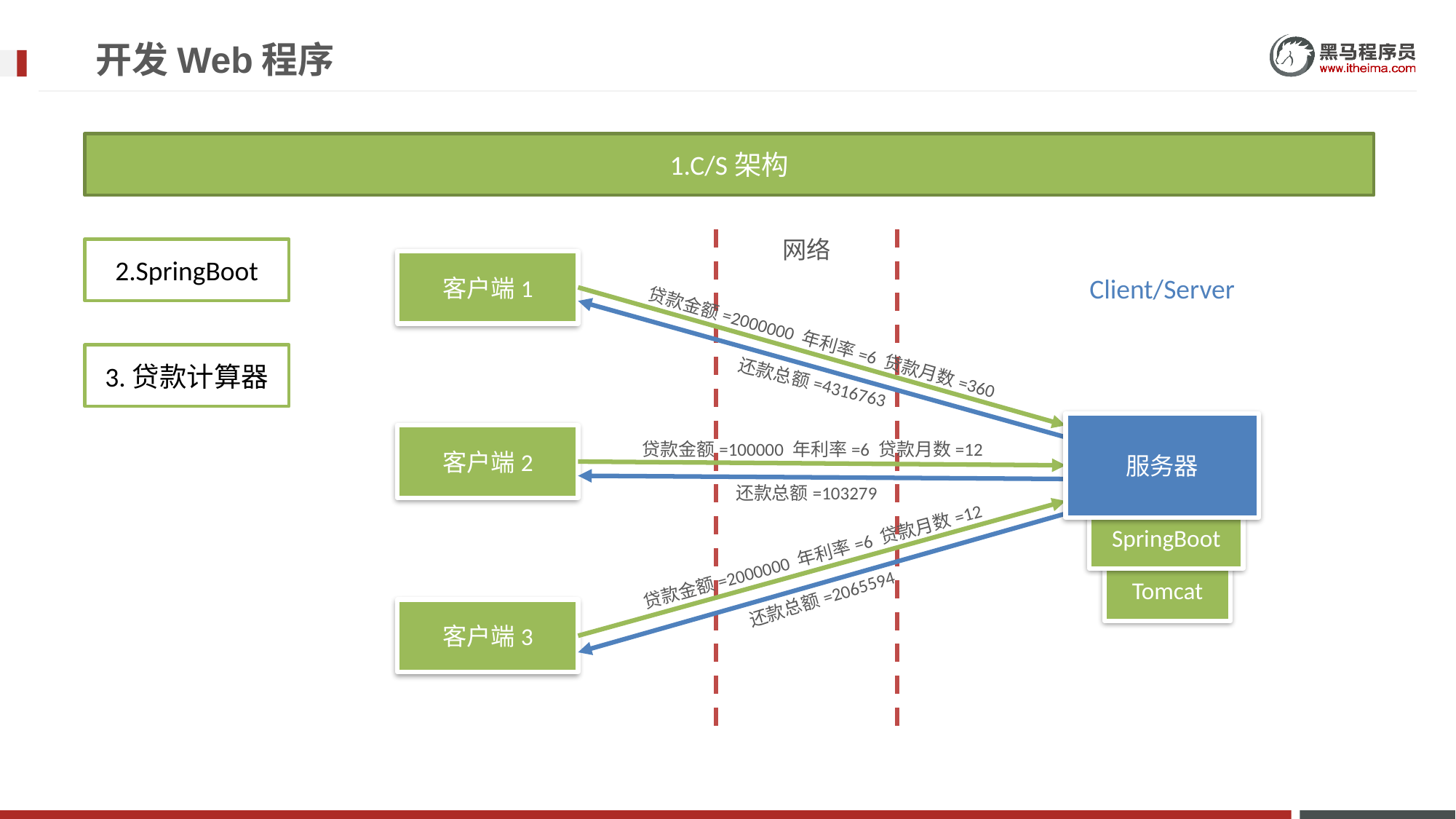

# 开发Web程序
1.C/S架构
网络
2.SpringBoot
客户端1
Client/Server
贷款金额=2000000 年利率=6 贷款月数=360
还款总额=4316763
3.贷款计算器
服务器
客户端2
贷款金额=100000 年利率=6 贷款月数=12
还款总额=103279
贷款金额=2000000 年利率=6 贷款月数=12
SpringBoot
还款总额=2065594
Tomcat
客户端3